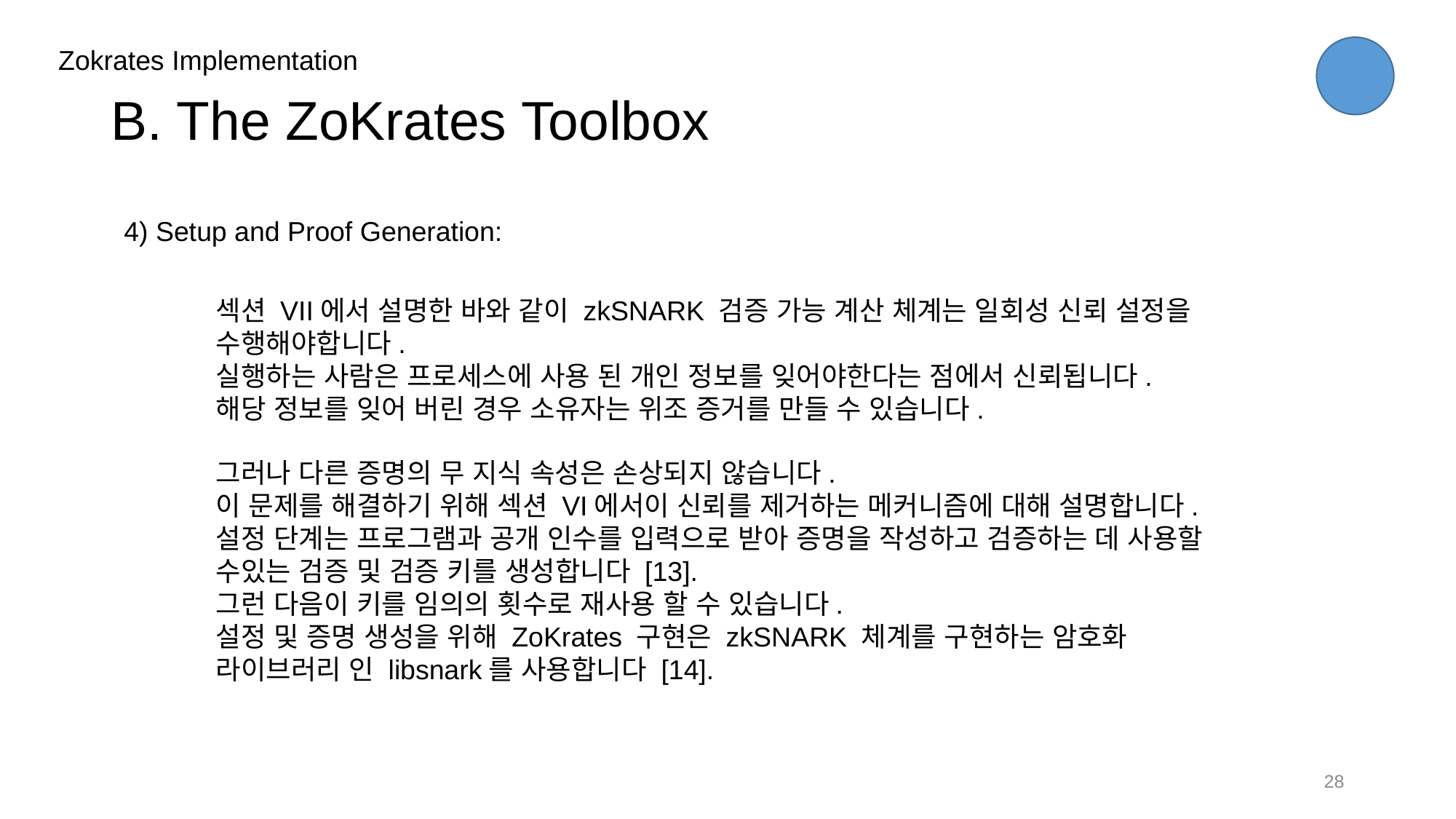

Zokrates Implementation

# B. The ZoKrates Toolbox
4) Setup and Proof Generation:
섹션 VII에서 설명한 바와 같이 zkSNARK 검증 가능 계산 체계는 일회성 신뢰 설정을 수행해야합니다.
실행하는 사람은 프로세스에 사용 된 개인 정보를 잊어야한다는 점에서 신뢰됩니다.
해당 정보를 잊어 버린 경우 소유자는 위조 증거를 만들 수 있습니다.
그러나 다른 증명의 무 지식 속성은 손상되지 않습니다.
이 문제를 해결하기 위해 섹션 VI에서이 신뢰를 제거하는 메커니즘에 대해 설명합니다.
설정 단계는 프로그램과 공개 인수를 입력으로 받아 증명을 작성하고 검증하는 데 사용할 수있는 검증 및 검증 키를 생성합니다 [13].
그런 다음이 키를 임의의 횟수로 재사용 할 수 있습니다.
설정 및 증명 생성을 위해 ZoKrates 구현은 zkSNARK 체계를 구현하는 암호화 라이브러리 인 libsnark를 사용합니다 [14].
28